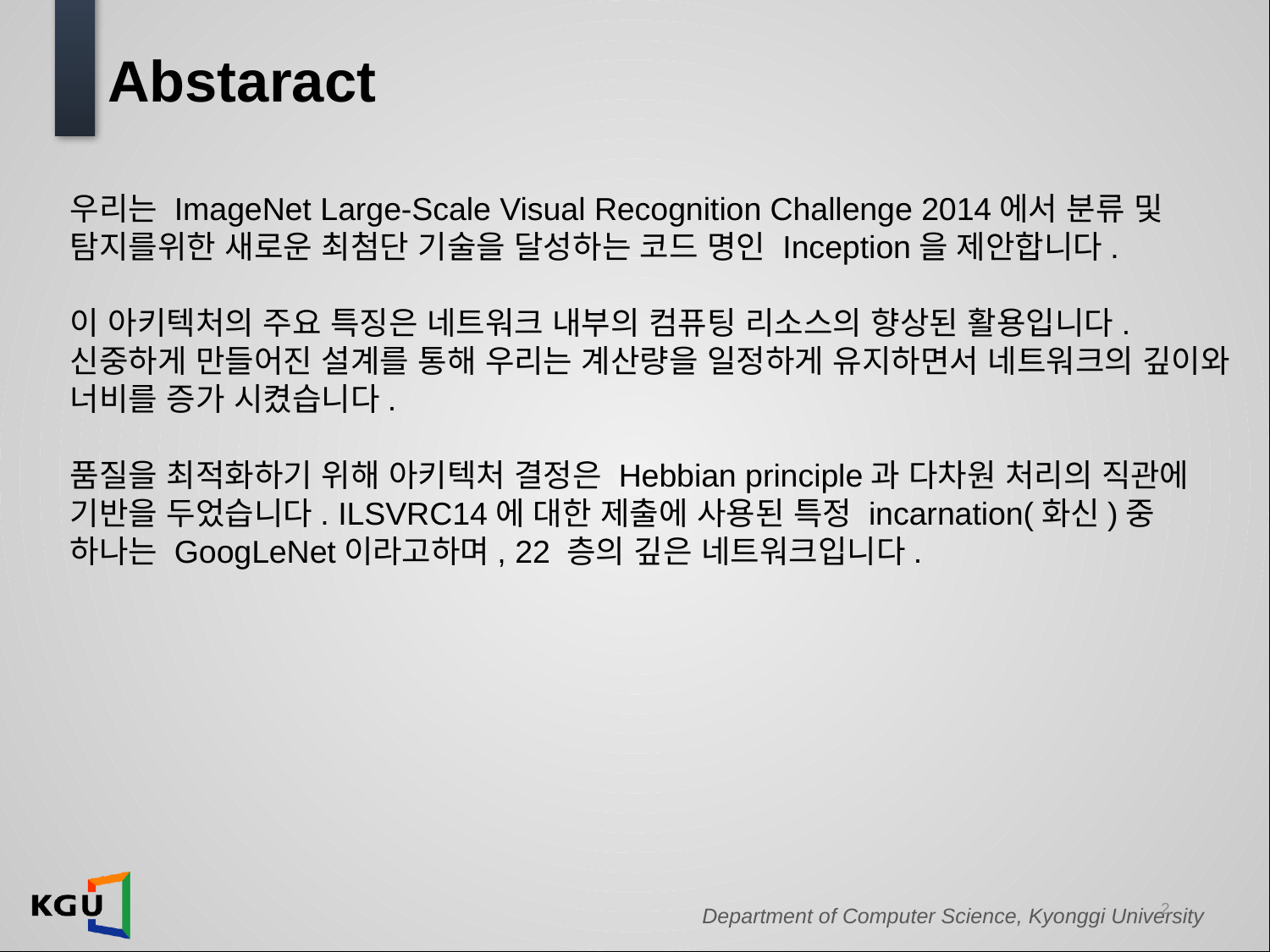

# Abstaract
우리는 ImageNet Large-Scale Visual Recognition Challenge 2014에서 분류 및 탐지를위한 새로운 최첨단 기술을 달성하는 코드 명인 Inception을 제안합니다.

이 아키텍처의 주요 특징은 네트워크 내부의 컴퓨팅 리소스의 향상된 활용입니다. 신중하게 만들어진 설계를 통해 우리는 계산량을 일정하게 유지하면서 네트워크의 깊이와 너비를 증가 시켰습니다.

품질을 최적화하기 위해 아키텍처 결정은 Hebbian principle과 다차원 처리의 직관에 기반을 두었습니다. ILSVRC14에 대한 제출에 사용된 특정 incarnation(화신)중 하나는 GoogLeNet이라고하며, 22 층의 깊은 네트워크입니다.

2